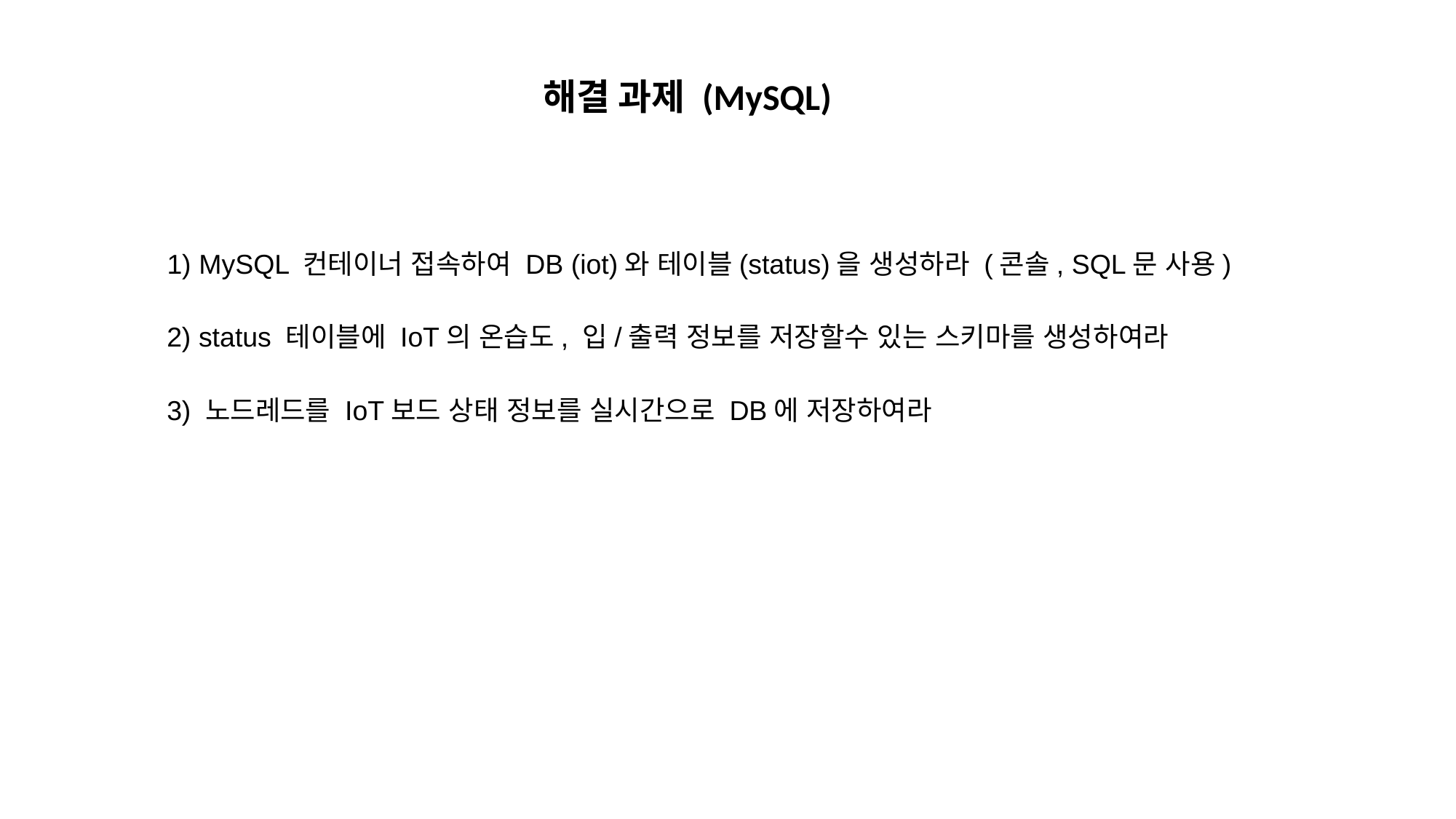

해결 과제 (MySQL)
1) MySQL 컨테이너 접속하여 DB (iot)와 테이블(status)을 생성하라 (콘솔, SQL문 사용)
2) status 테이블에 IoT의 온습도, 입/출력 정보를 저장할수 있는 스키마를 생성하여라
3) 노드레드를 IoT보드 상태 정보를 실시간으로 DB에 저장하여라